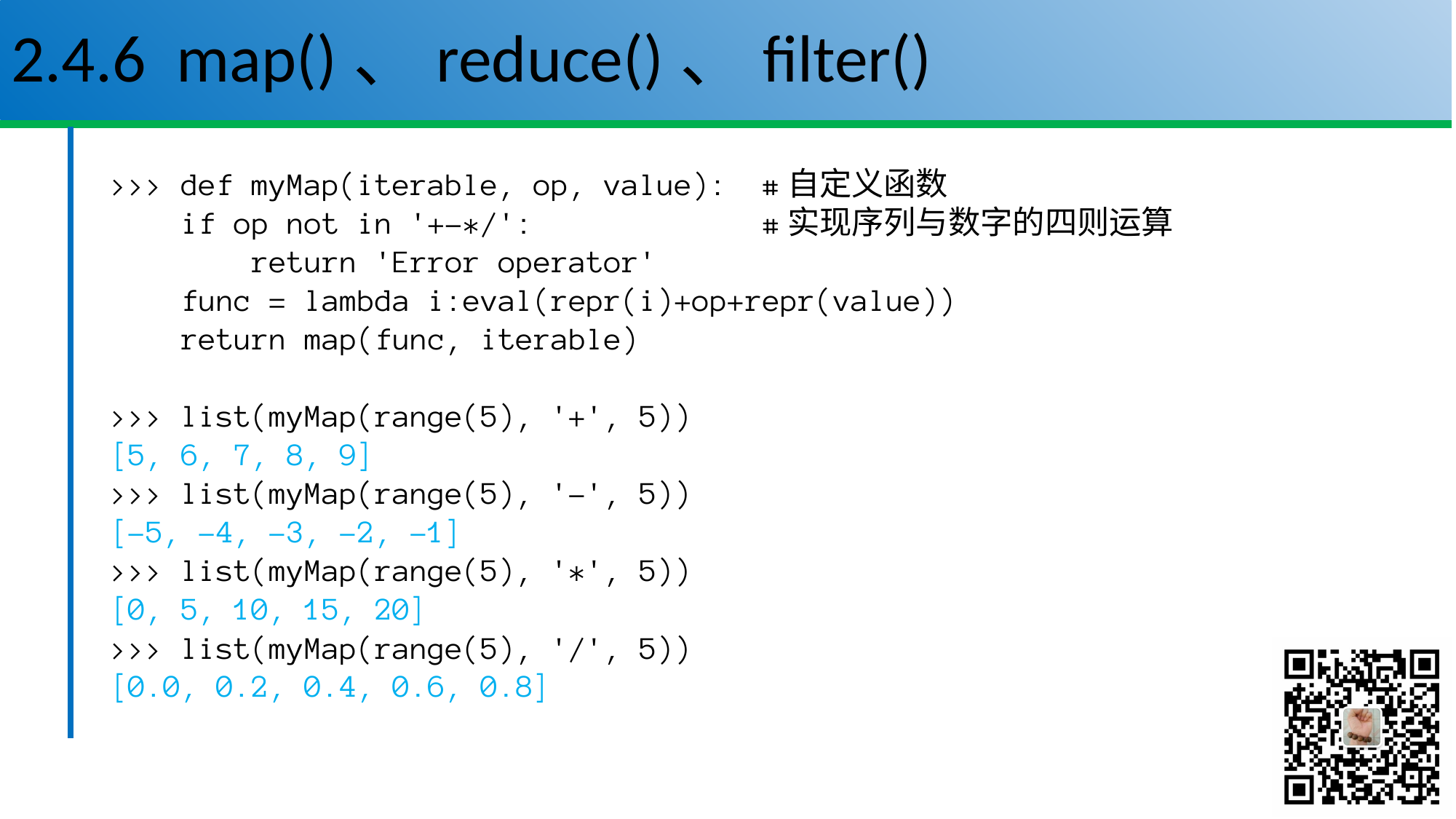

# 2.4.6  map()、reduce()、filter()
>>> def myMap(iterable, op, value):  #自定义函数
    if op not in '+-*/':             #实现序列与数字的四则运算
        return 'Error operator'
    func = lambda i:eval(repr(i)+op+repr(value))
    return map(func, iterable)

>>> list(myMap(range(5), '+', 5))
[5, 6, 7, 8, 9]
>>> list(myMap(range(5), '-', 5))
[-5, -4, -3, -2, -1]
>>> list(myMap(range(5), '*', 5))
[0, 5, 10, 15, 20]
>>> list(myMap(range(5), '/', 5))
[0.0, 0.2, 0.4, 0.6, 0.8]

71